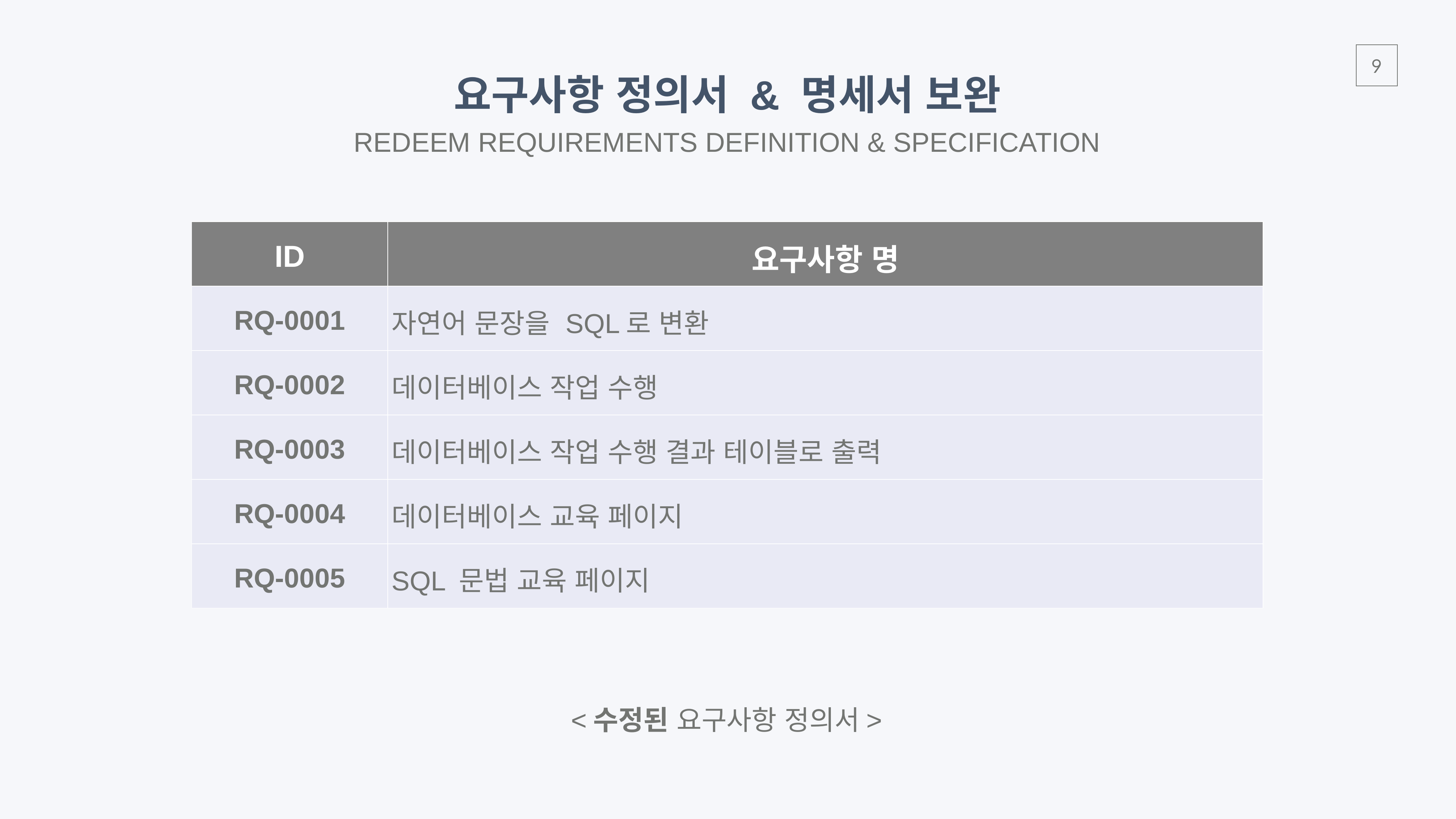

요구사항 정의서 & 명세서 보완
REDEEM REQUIREMENTS DEFINITION & SPECIFICATION
| ID | 요구사항 명 |
| --- | --- |
| RQ-0001 | 자연어 문장을 SQL로 변환 |
| RQ-0002 | 데이터베이스 작업 수행 |
| RQ-0003 | 데이터베이스 작업 수행 결과 테이블로 출력 |
| RQ-0004 | 데이터베이스 교육 페이지 |
| RQ-0005 | SQL 문법 교육 페이지 |
<수정된 요구사항 정의서>